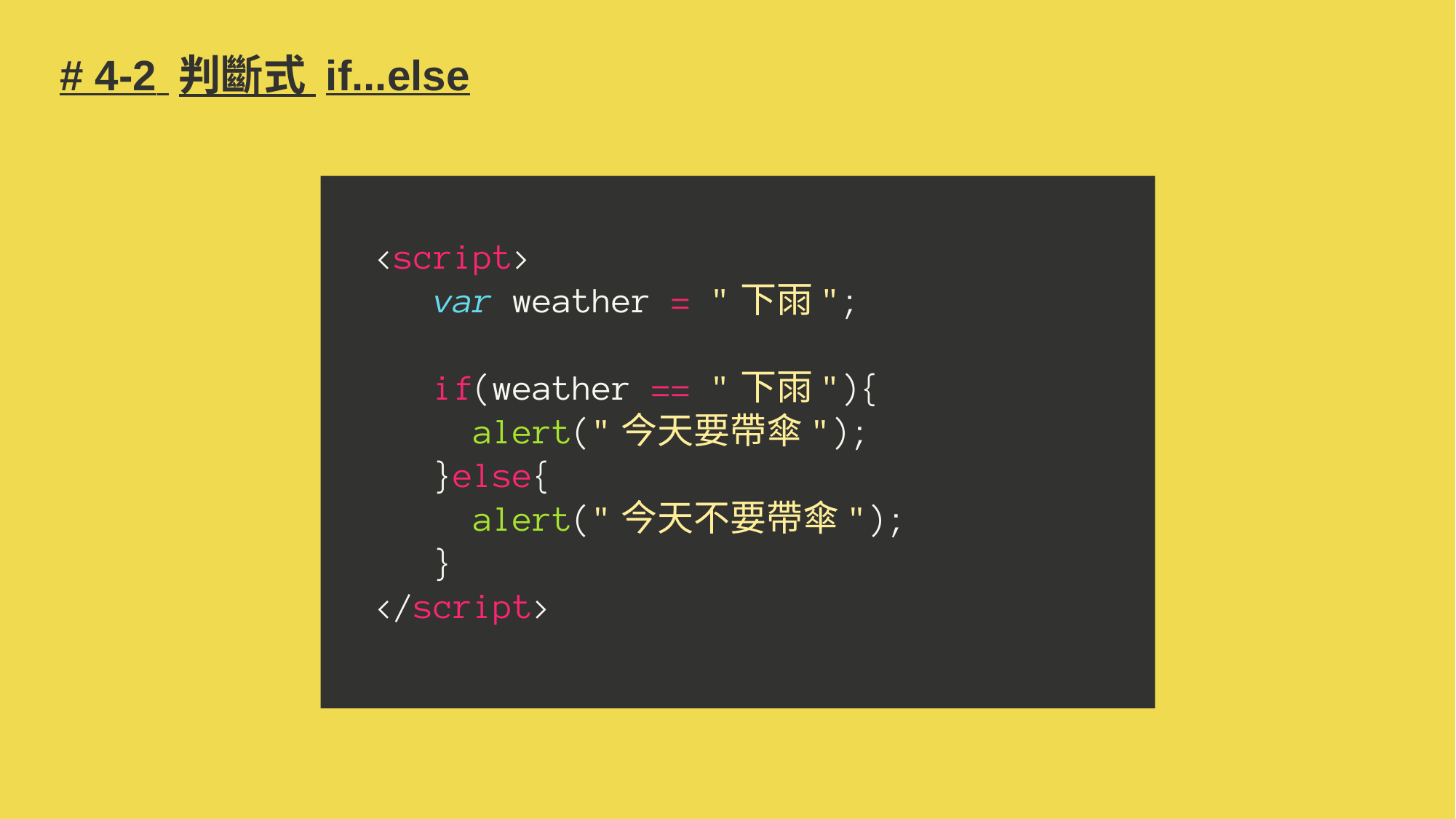

# # 4-2 判斷式 if...else

<script>
   var weather = "下雨";

   if(weather == "下雨"){
     alert("今天要帶傘");
   }else{
     alert("今天不要帶傘");
   }
</script>